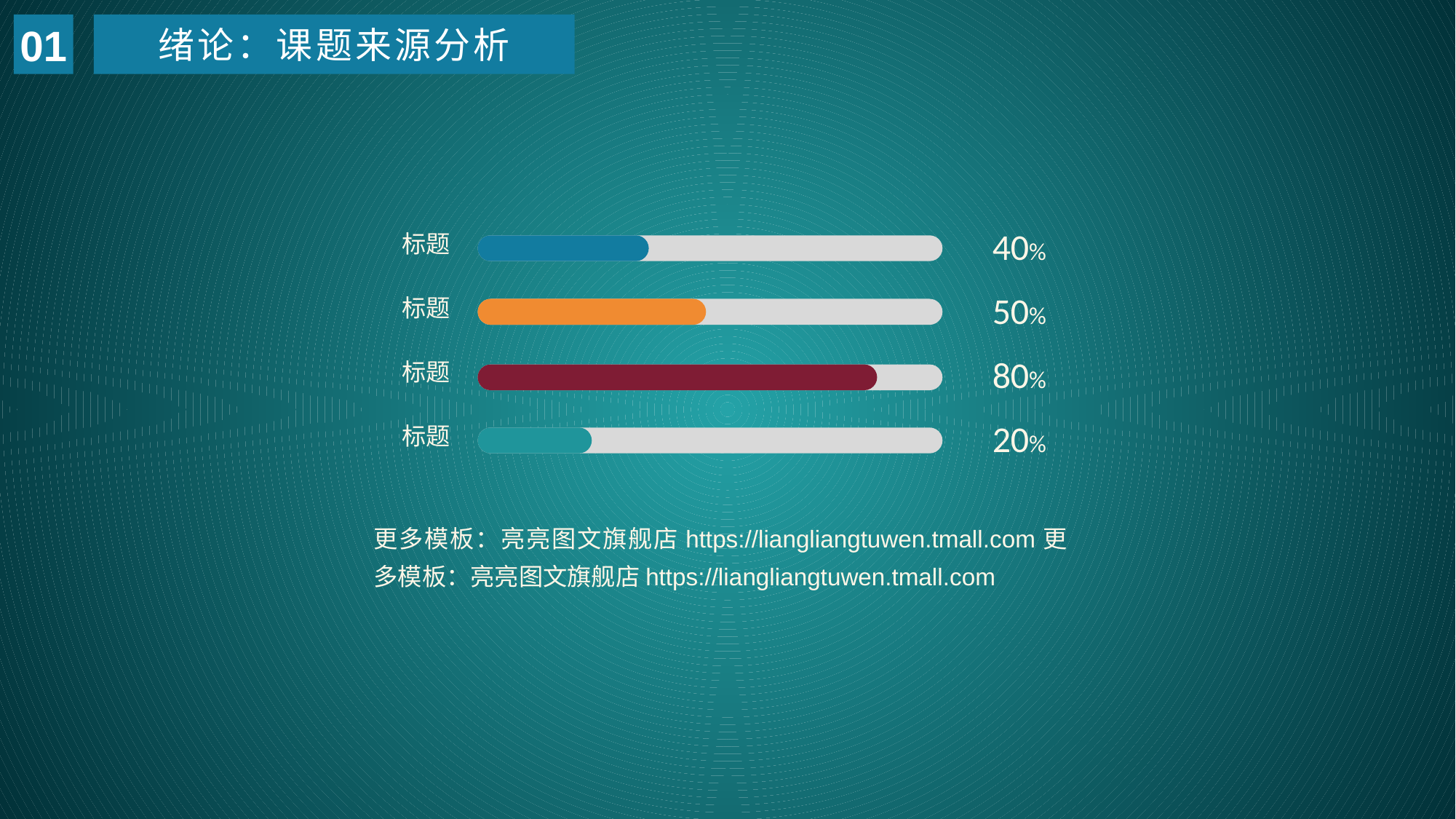

01
绪论：课题来源分析
标题
40%

标题
50%

标题
80%

标题
20%

更多模板：亮亮图文旗舰店https://liangliangtuwen.tmall.com更多模板：亮亮图文旗舰店https://liangliangtuwen.tmall.com